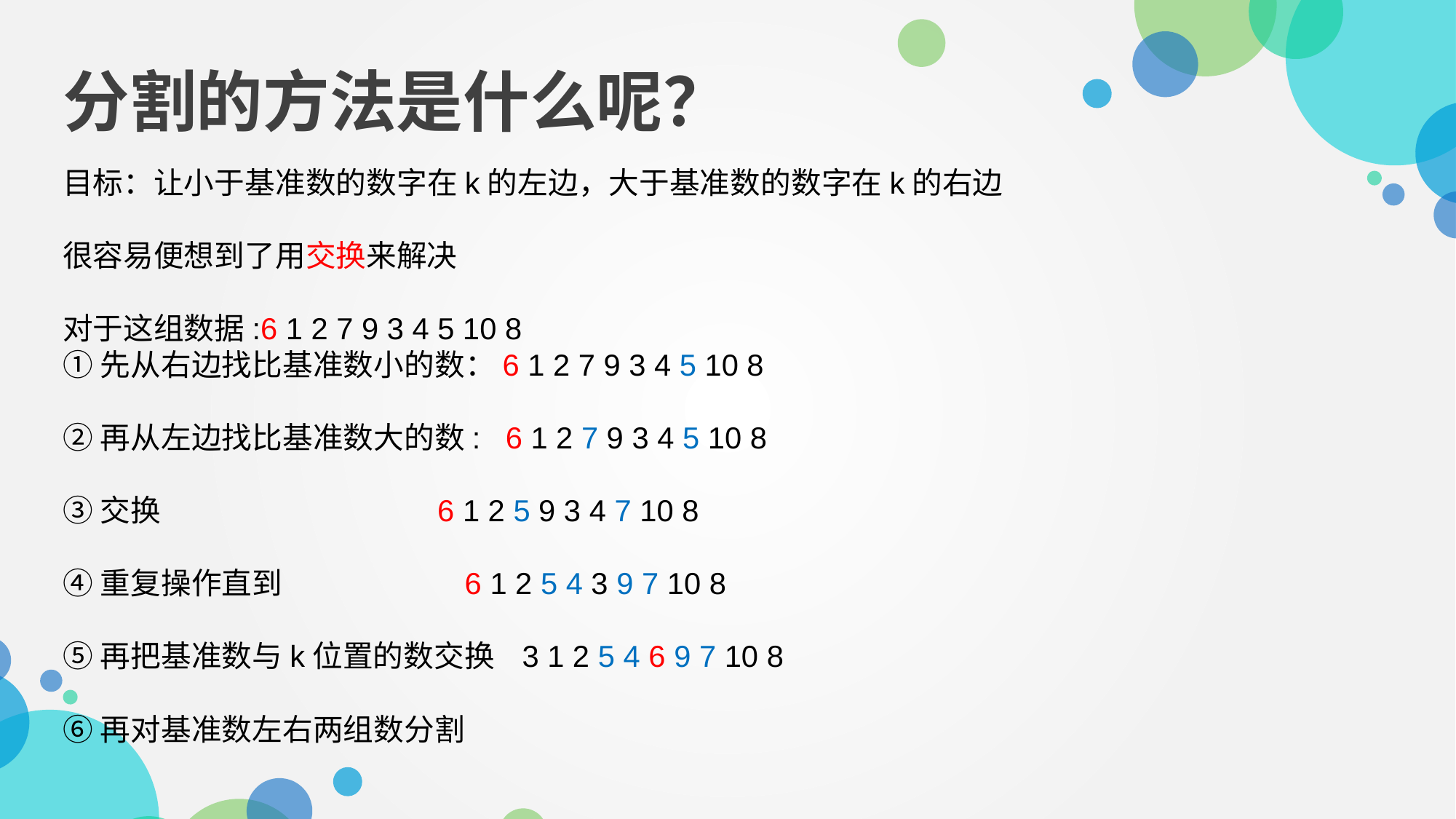

分割的方法是什么呢？

目标：让小于基准数的数字在k的左边，大于基准数的数字在k的右边

很容易便想到了用交换来解决

对于这组数据:6 1 2 7 9 3 4 5 10 8
①先从右边找比基准数小的数：6 1 2 7 9 3 4 5 10 8

②再从左边找比基准数大的数:   6 1 2 7 9 3 4 5 10 8

③交换                                        6 1 2 5 9 3 4 7 10 8

④重复操作直到                          6 1 2 5 4 3 9 7 10 8

⑤再把基准数与k位置的数交换   3 1 2 5 4 6 9 7 10 8

⑥再对基准数左右两组数分割